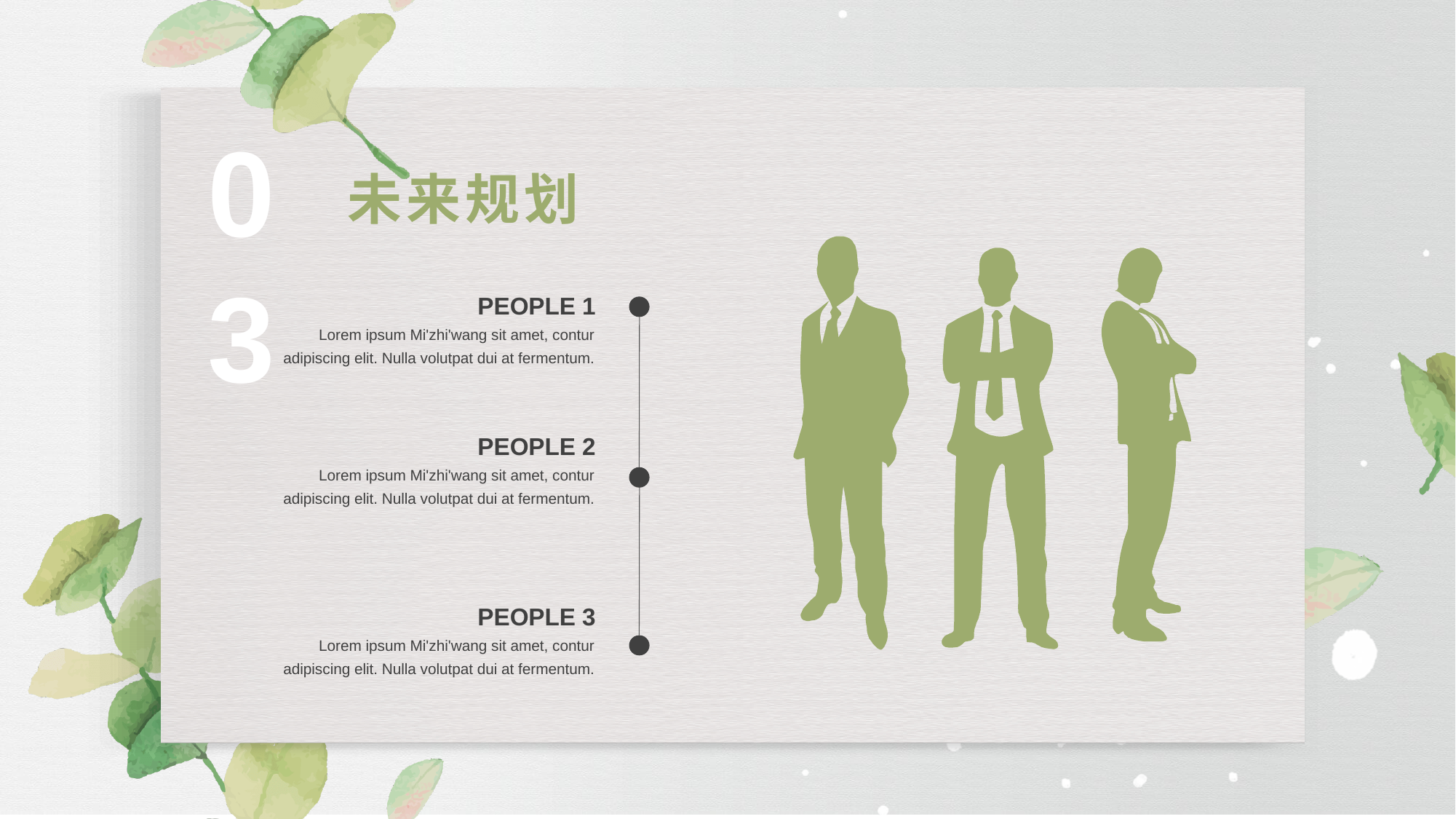

03
未来规划

PEOPLE 1

Lorem ipsum Mi'zhi'wang sit amet, contur adipiscing elit. Nulla volutpat dui at fermentum.
PEOPLE 2
Lorem ipsum Mi'zhi'wang sit amet, contur adipiscing elit. Nulla volutpat dui at fermentum.

PEOPLE 3
Lorem ipsum Mi'zhi'wang sit amet, contur adipiscing elit. Nulla volutpat dui at fermentum.